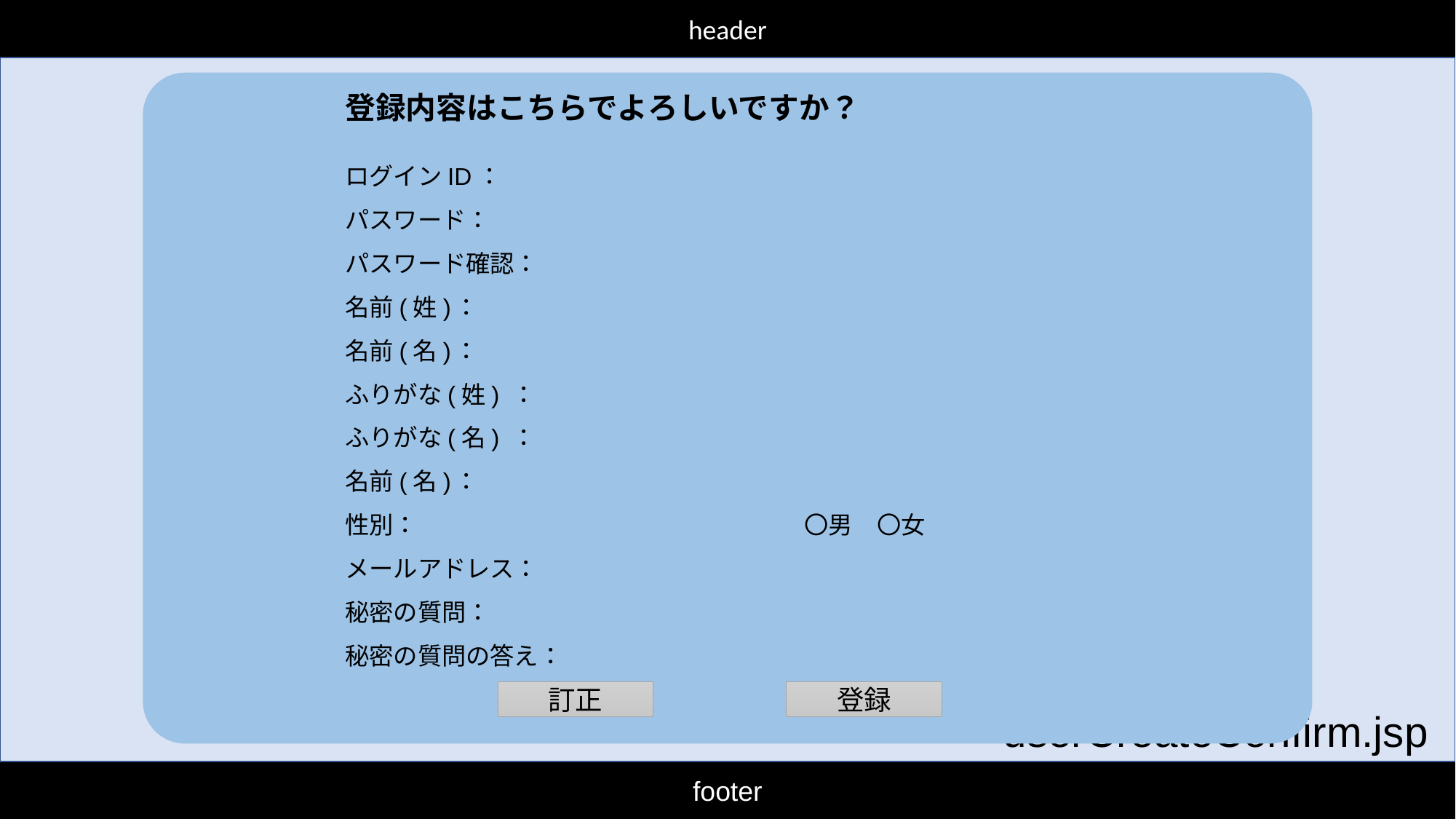

header

登録内容はこちらでよろしいですか？

ログインID：
パスワード：
パスワード確認：
名前(姓)	：
名前(名)	：
ふりがな(姓) ：
ふりがな(名) ：
名前(名)	：
性別：　　　　　　　　　　　　　　　　〇男　〇女
メールアドレス：
秘密の質問：
秘密の質問の答え：

訂正
登録
userCreateConfirm.jsp
footer